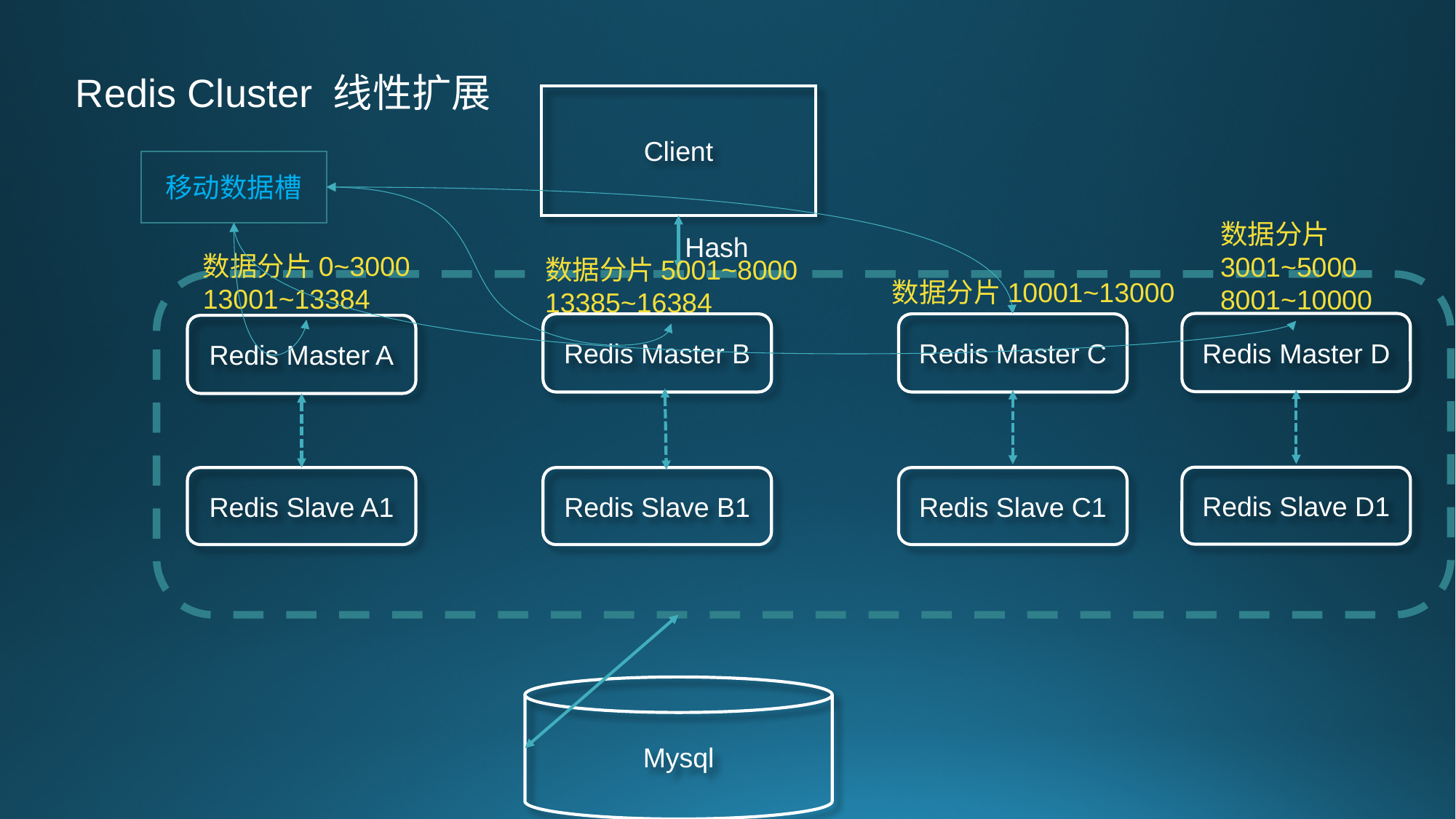

Redis Cluster 线性扩展
Client
移动数据槽
数据分片
3001~5000
8001~10000
Hash
数据分片0~3000
13001~13384
数据分片5001~8000
13385~16384
数据分片10001~13000

Redis Master D
Redis Master B
Redis Master C
Redis Master A
Redis Slave D1
Redis Slave A1
Redis Slave B1
Redis Slave C1
Mysql